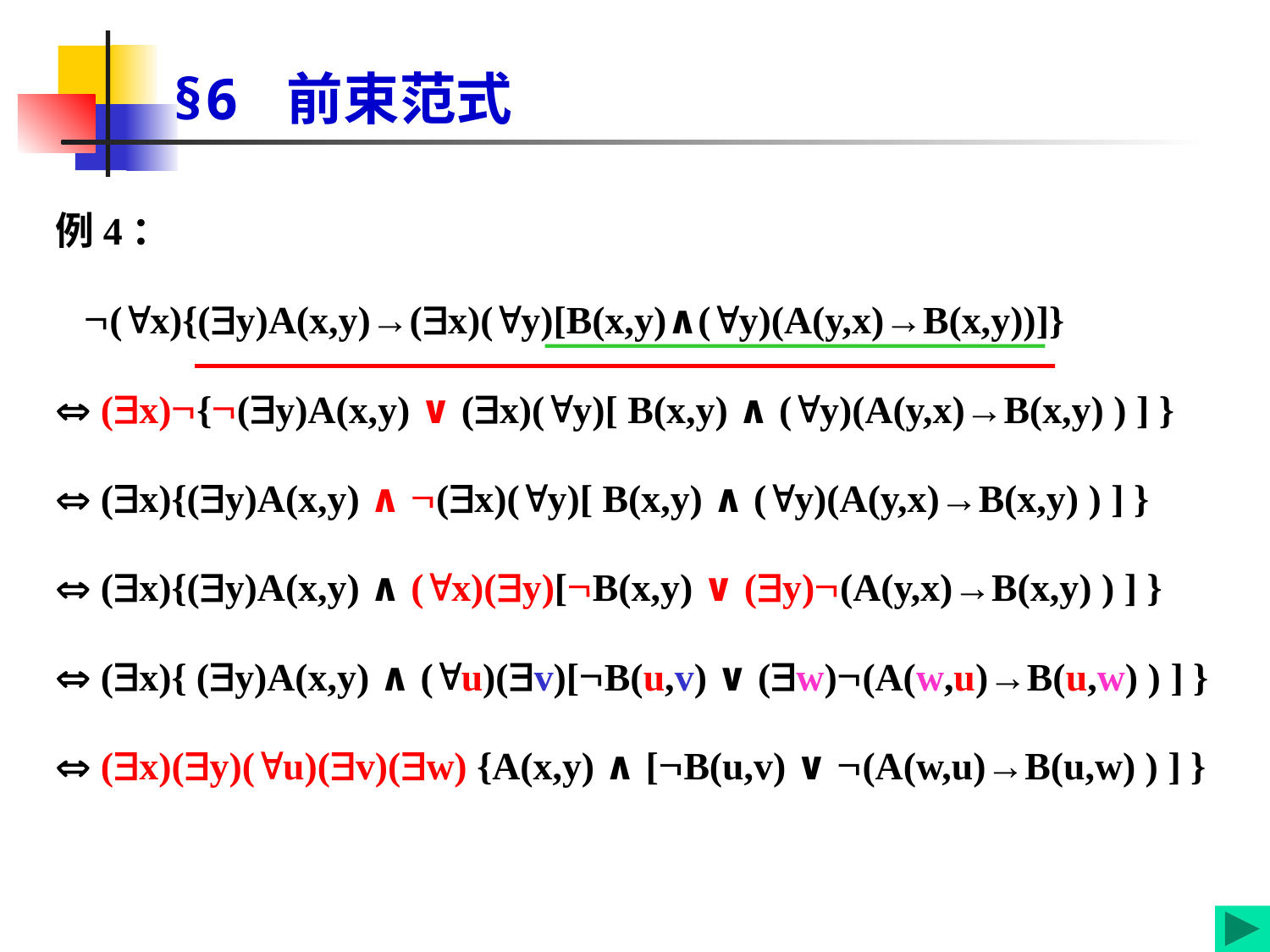

# §6 前束范式
例4：
   ¬(∀x){(∃y)A(x,y)→(∃x)(∀y)[B(x,y)∧(∀y)(A(y,x)→B(x,y))]}
⇔ (∃x)¬{¬(∃y)A(x,y) ∨ (∃x)(∀y)[ B(x,y) ∧ (∀y)(A(y,x)→B(x,y) ) ] }
⇔ (∃x){(∃y)A(x,y) ∧ ¬(∃x)(∀y)[ B(x,y) ∧ (∀y)(A(y,x)→B(x,y) ) ] }
⇔ (∃x){(∃y)A(x,y) ∧ (∀x)(∃y)[¬B(x,y) ∨ (∃y)¬(A(y,x)→B(x,y) ) ] }
⇔ (∃x){ (∃y)A(x,y) ∧ (∀u)(∃v)[¬B(u,v) ∨ (∃w)¬(A(w,u)→B(u,w) ) ] }
⇔ (∃x)(∃y)(∀u)(∃v)(∃w) {A(x,y) ∧ [¬B(u,v) ∨ ¬(A(w,u)→B(u,w) ) ] }

82